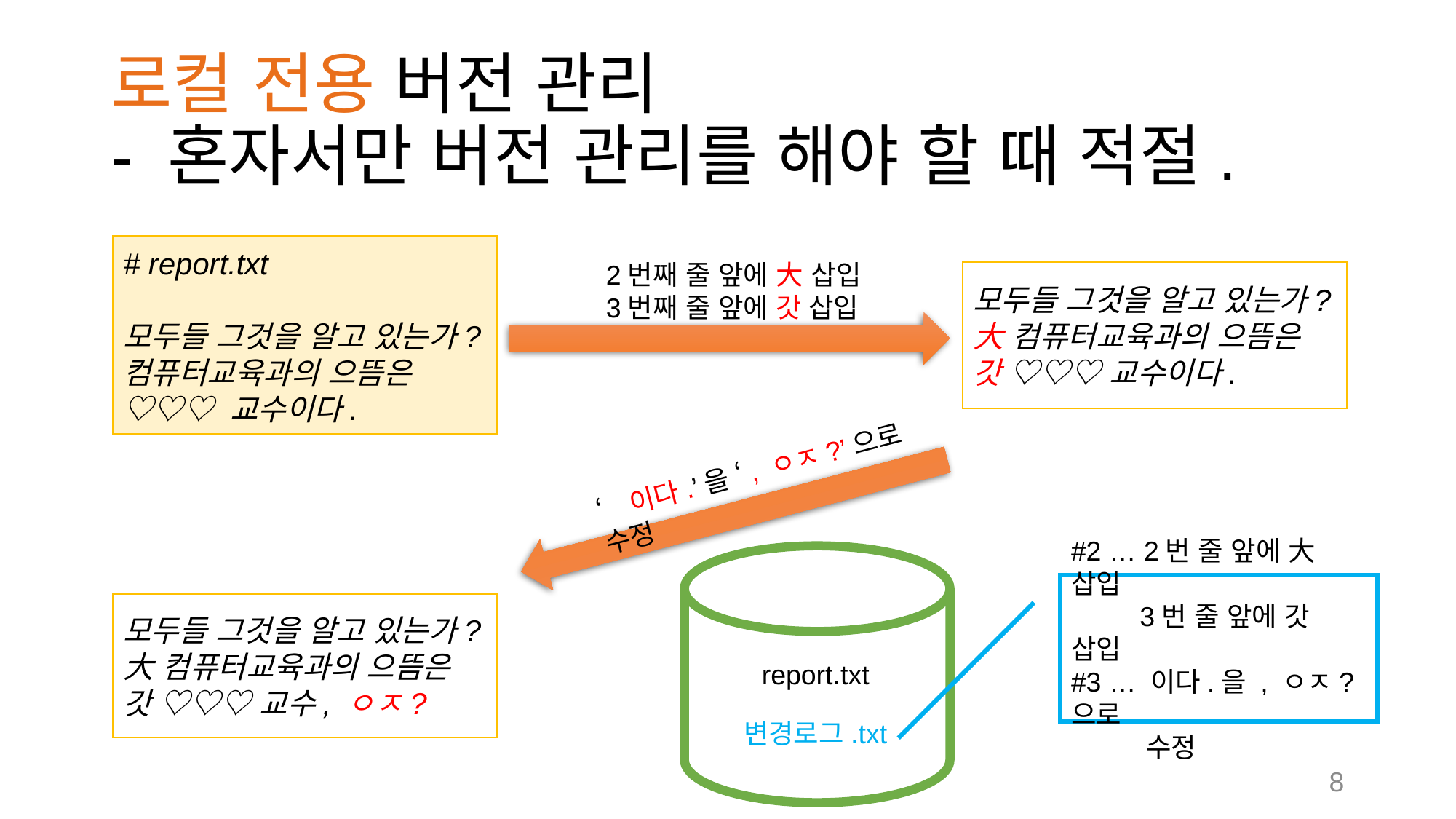

# 로컬 전용 버전 관리 - 혼자서만 버전 관리를 해야 할 때 적절.
# report.txt

모두들 그것을 알고 있는가?
컴퓨터교육과의 으뜸은
♡♡♡ 교수이다.
2번째 줄 앞에 大 삽입
3번째 줄 앞에 갓 삽입
모두들 그것을 알고 있는가?
大 컴퓨터교육과의 으뜸은
갓 ♡♡♡ 교수이다.

‘이다.’을 ‘, ㅇㅈ?’으로 수정

#2 … 2번 줄 앞에 大 삽입
         3번 줄 앞에 갓 삽입
#3 … 이다.을 , ㅇㅈ?으로
         수정
모두들 그것을 알고 있는가?
大 컴퓨터교육과의 으뜸은
갓 ♡♡♡ 교수, ㅇㅈ?
report.txt
변경로그.txt
8